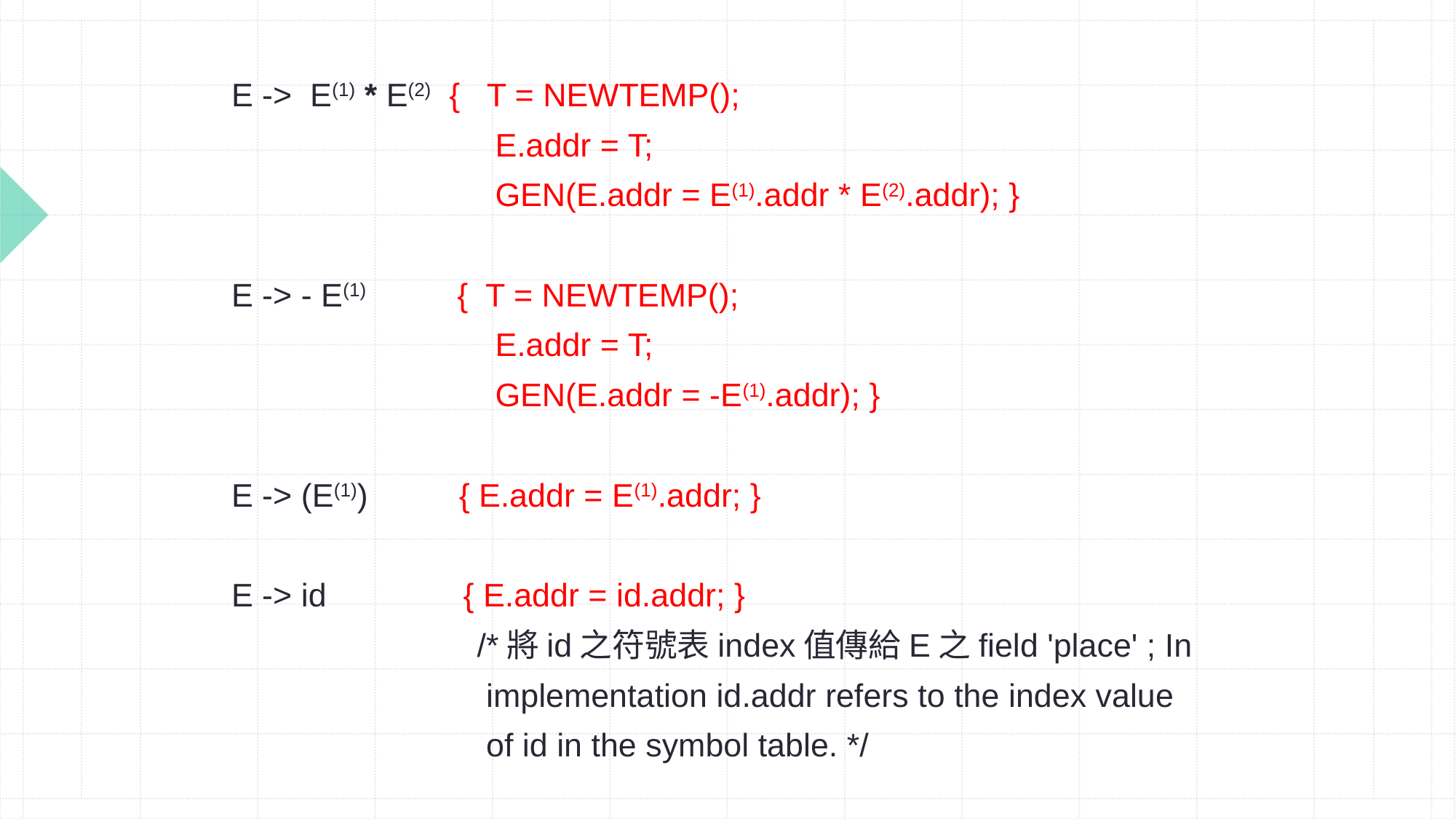

E ->  E(1) * E(2)  {   T = NEWTEMP();
                             E.addr = T;
                             GEN(E.addr = E(1).addr * E(2).addr); }

E -> - E(1)          {  T = NEWTEMP();
                             E.addr = T;
                             GEN(E.addr = -E(1).addr); }

E -> (E(1))          { E.addr = E(1).addr; }

E -> id               { E.addr = id.addr; }
                           /*將id之符號表index值傳給E之field 'place' ; In
                            implementation id.addr refers to the index value
                            of id in the symbol table. */